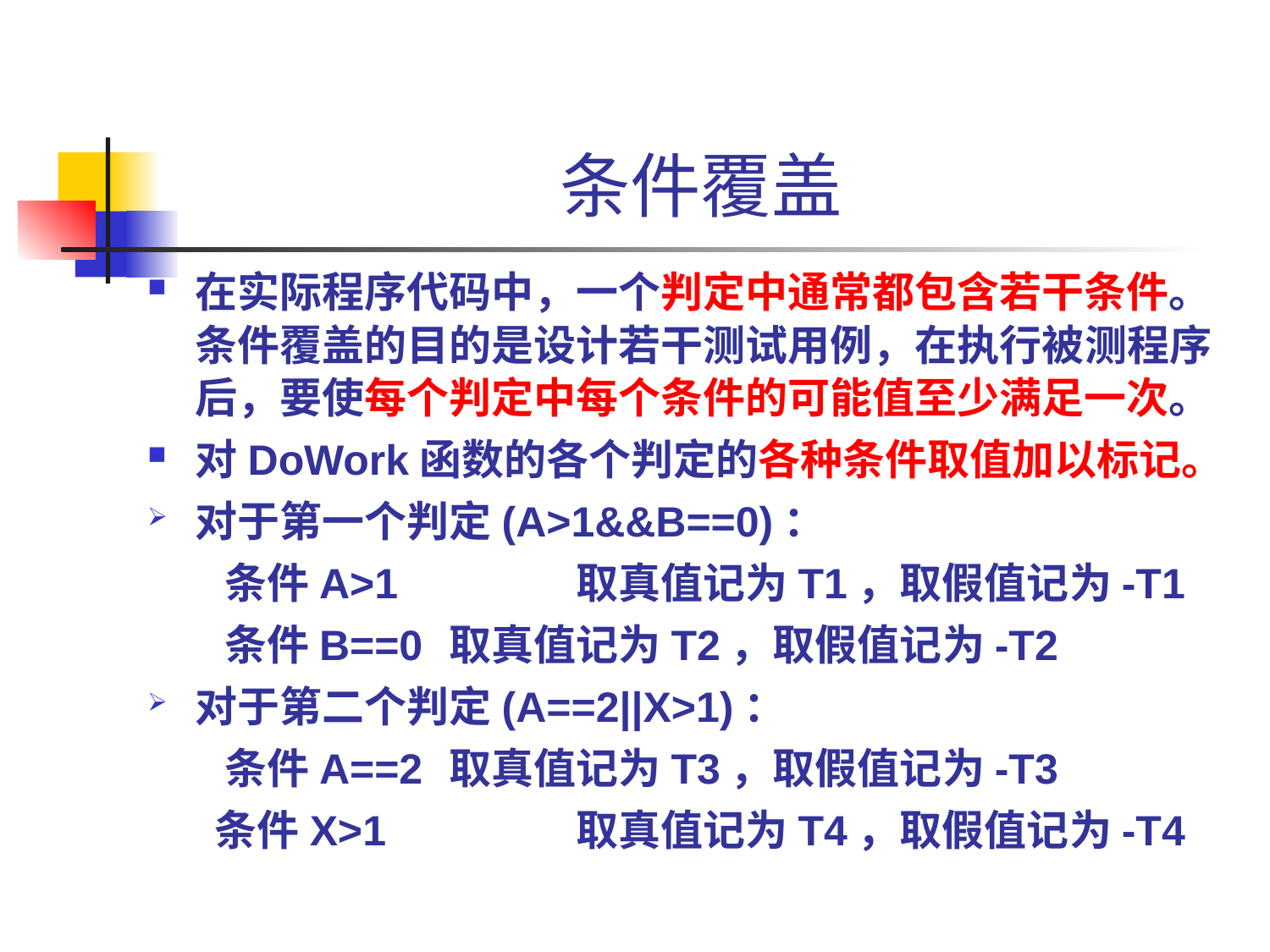

# 条件覆盖
在实际程序代码中，一个判定中通常都包含若干条件。 条件覆盖的目的是设计若干测试用例，在执行被测程序后，要使每个判定中每个条件的可能值至少满足一次。
对DoWork函数的各个判定的各种条件取值加以标记。
对于第一个判定(A>1&&B==0)：
	  条件A>1		取真值记为T1，取假值记为-T1
	  条件B==0	取真值记为T2，取假值记为-T2
对于第二个判定(A==2||X>1)：
 	  条件A==2	取真值记为T3，取假值记为-T3
      条件X>1		取真值记为T4，取假值记为-T4